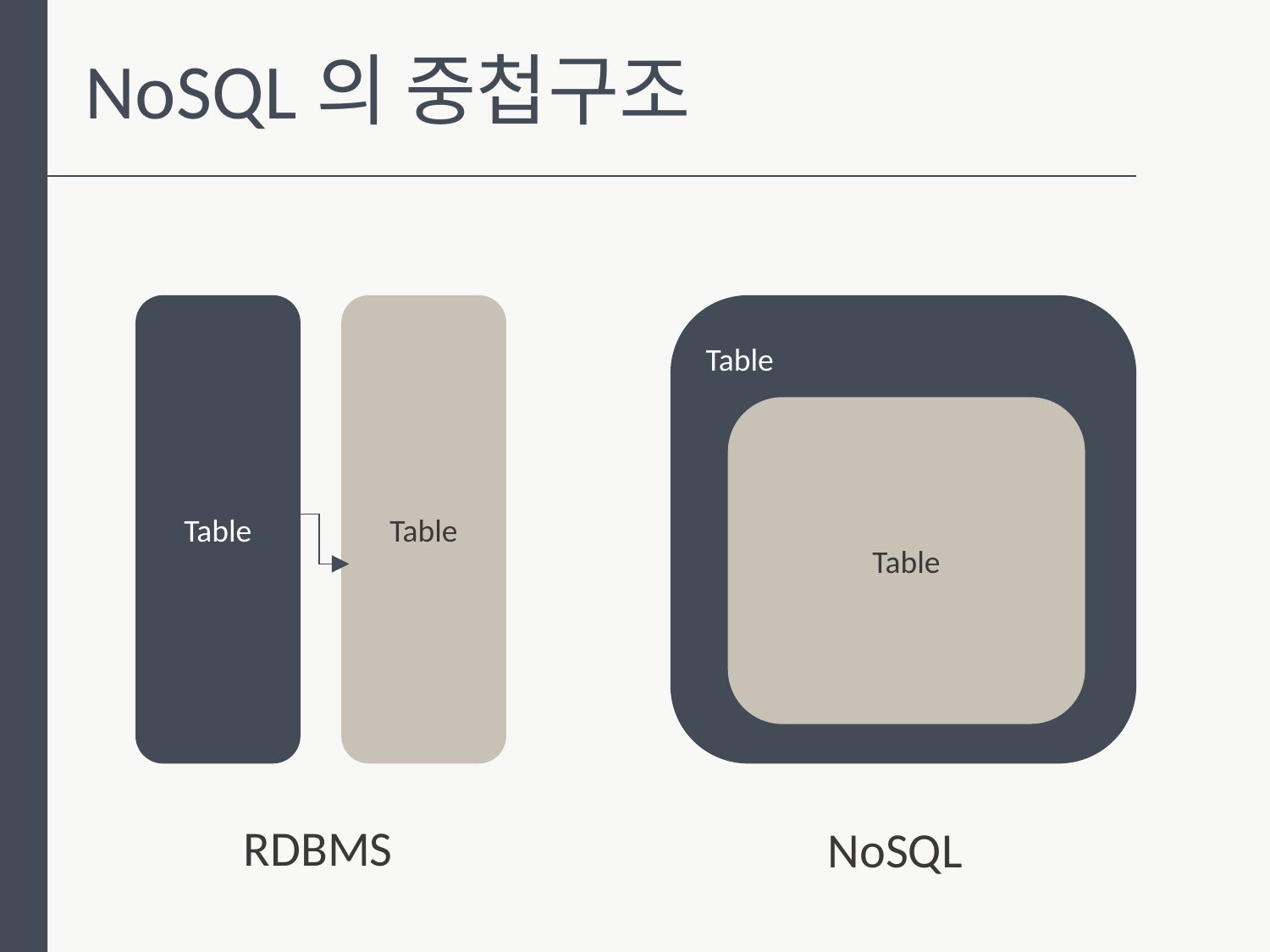

NoSQL의 중첩구조
Table
Table
Table

Table
RDBMS
NoSQL